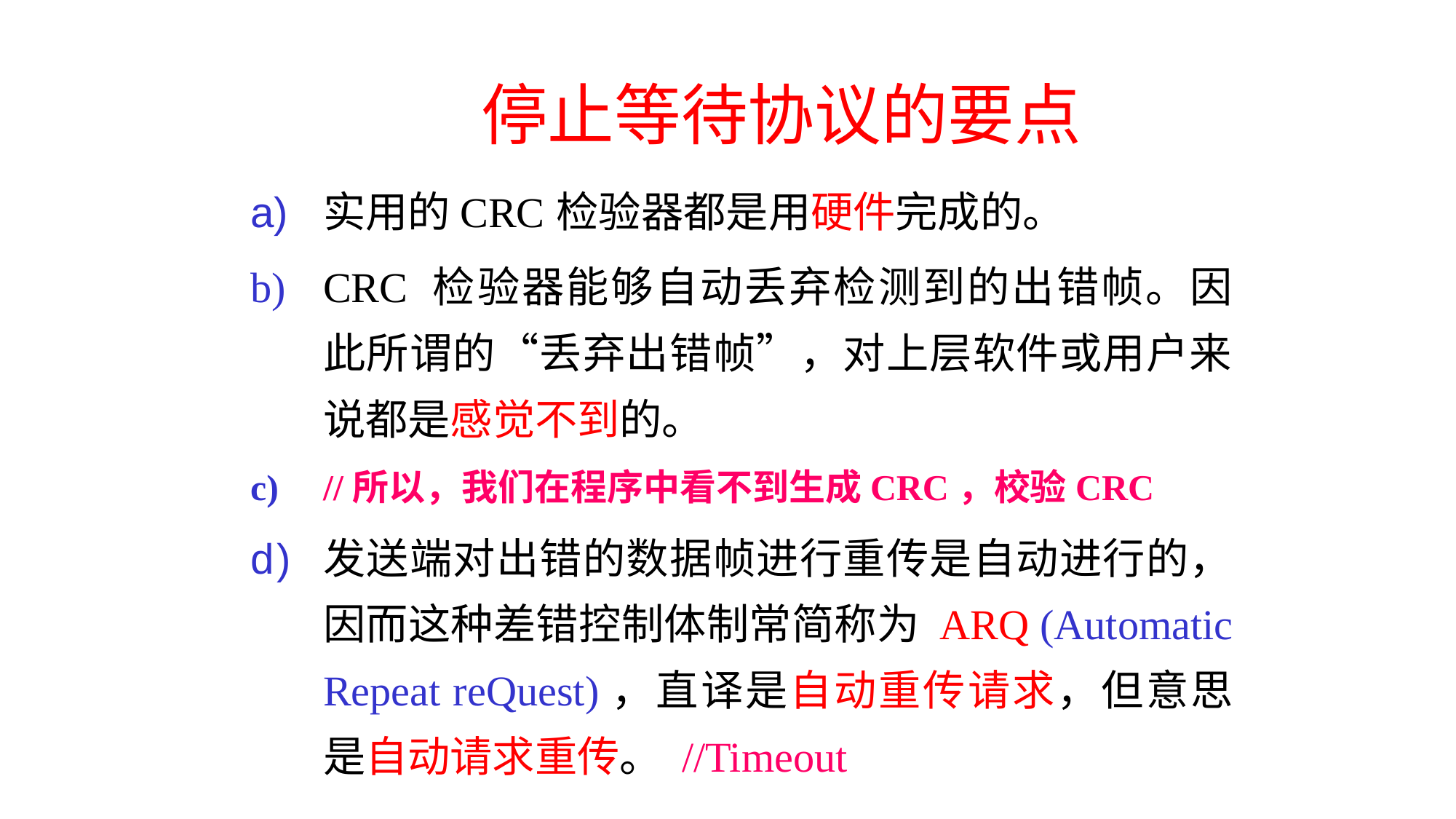

停止等待协议的要点
实用的 CRC 检验器都是用硬件完成的。
CRC 检验器能够自动丢弃检测到的出错帧。因此所谓的“丢弃出错帧”，对上层软件或用户来说都是感觉不到的。
//所以，我们在程序中看不到生成CRC，校验CRC
发送端对出错的数据帧进行重传是自动进行的，因而这种差错控制体制常简称为 ARQ (Automatic Repeat reQuest)，直译是自动重传请求，但意思是自动请求重传。 //Timeout